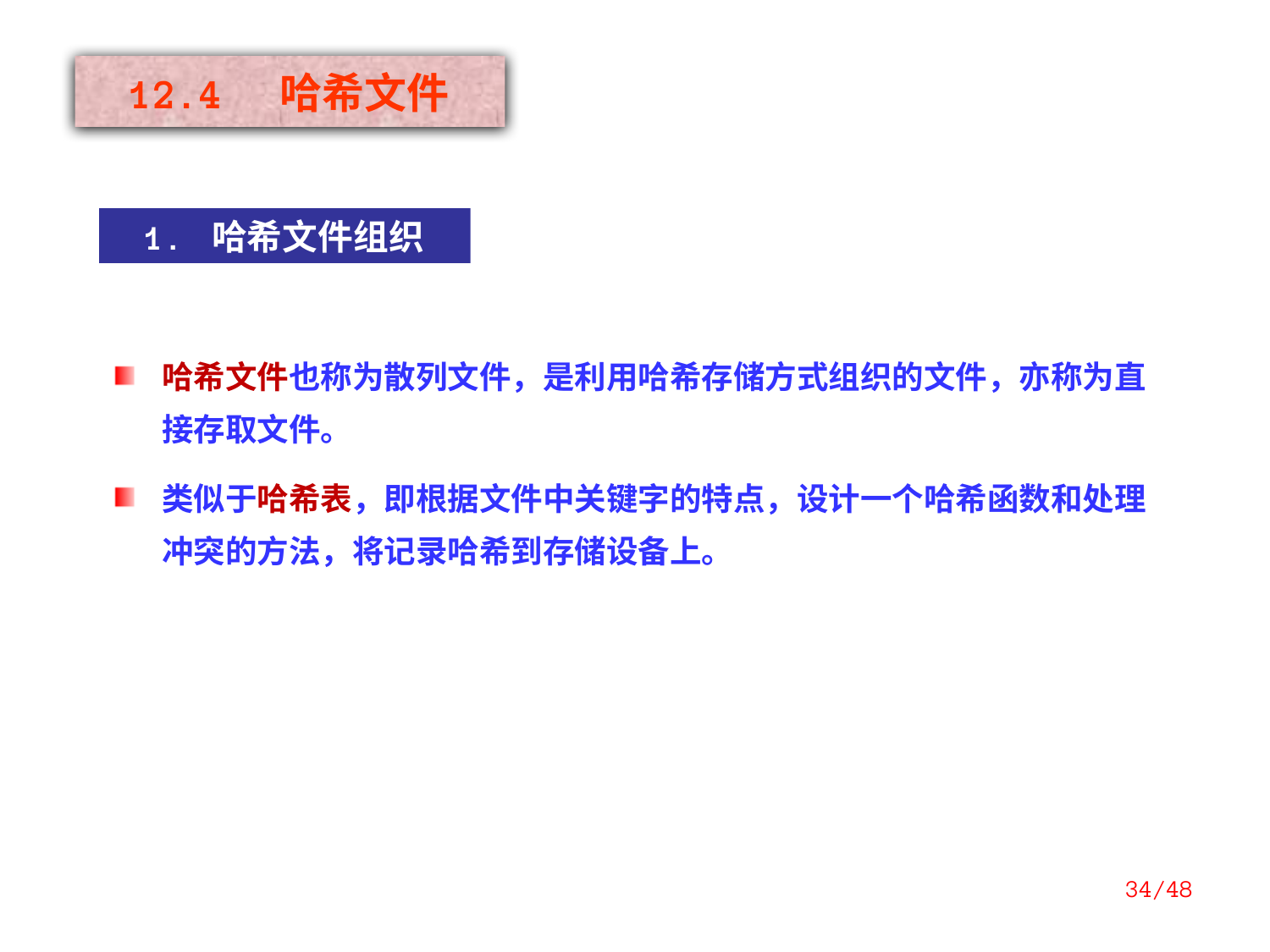

12.4  哈希文件
1. 哈希文件组织
哈希文件也称为散列文件，是利用哈希存储方式组织的文件，亦称为直接存取文件。
类似于哈希表，即根据文件中关键字的特点，设计一个哈希函数和处理冲突的方法，将记录哈希到存储设备上。
34/48